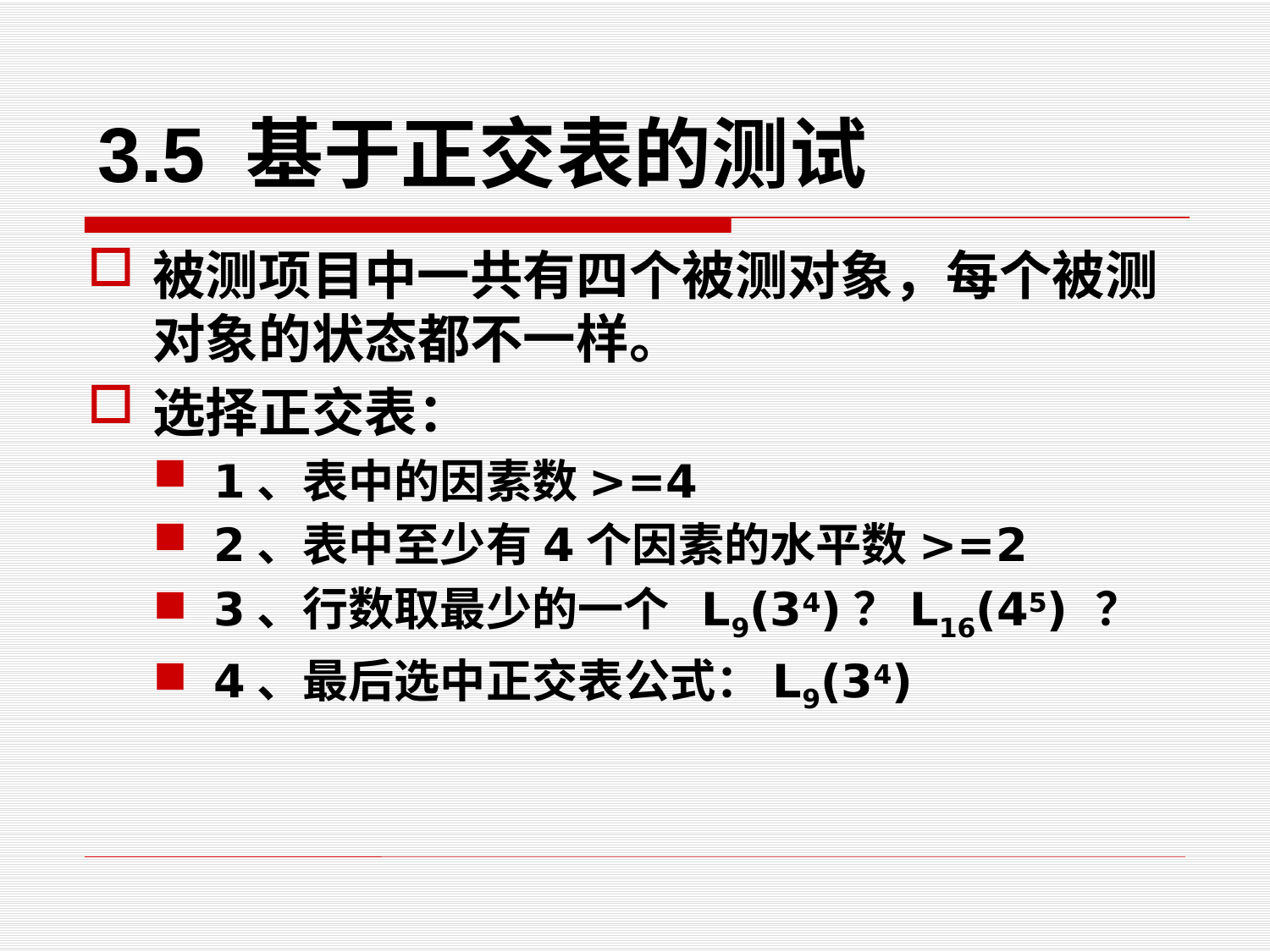

# 3.5 基于正交表的测试
被测项目中一共有四个被测对象，每个被测对象的状态都不一样。
选择正交表：
1、表中的因素数>=4
2、表中至少有4个因素的水平数>=2
3、行数取最少的一个  L9(34)？L16(45) ？
4、最后选中正交表公式：L9(34)